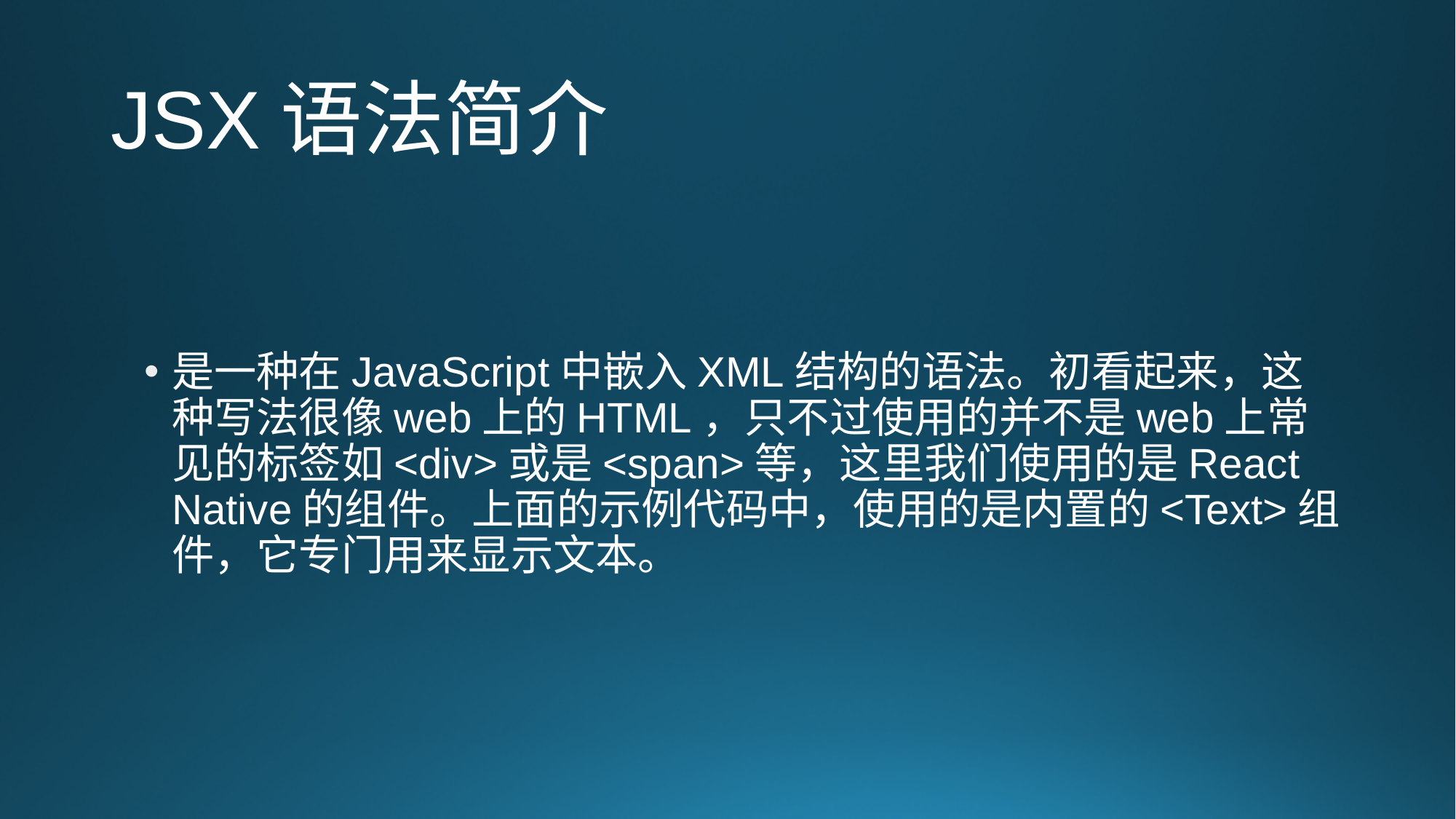

# JSX语法简介

是一种在JavaScript中嵌入XML结构的语法。初看起来，这种写法很像web上的HTML，只不过使用的并不是web上常见的标签如<div>或是<span>等，这里我们使用的是React Native的组件。上面的示例代码中，使用的是内置的<Text>组件，它专门用来显示文本。